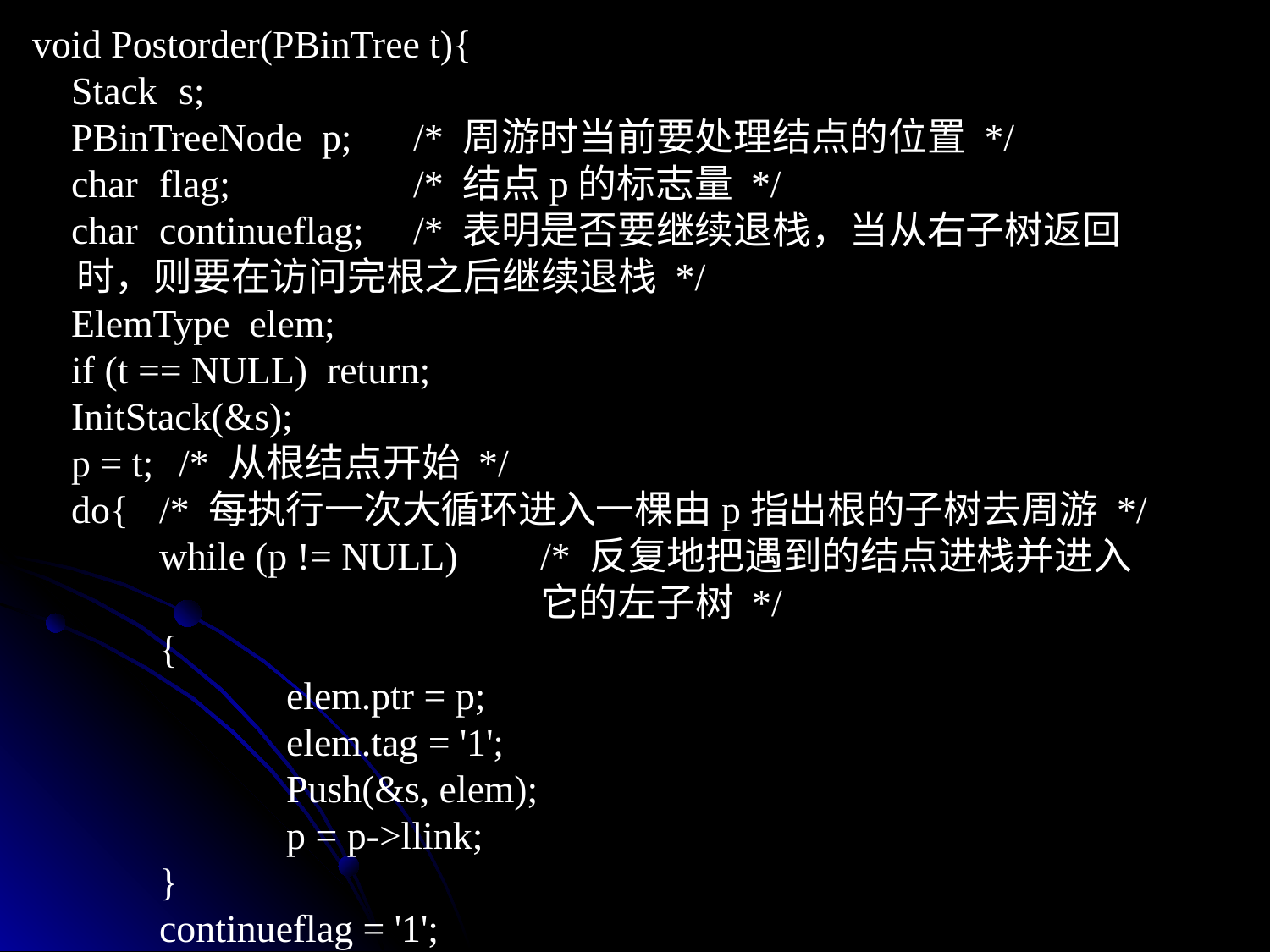

void Postorder(PBinTree t){
    Stack	  s;
    PBinTreeNode  p;	/* 周游时当前要处理结点的位置 */
    char 	flag;  		/* 结点p的标志量 */
    char  	continueflag; 	/* 表明是否要继续退栈，当从右子树返回
    时，则要在访问完根之后继续退栈 */
    ElemType  elem;
    if (t == NULL)  return;
    InitStack(&s);
    p = t;	  /* 从根结点开始 */
    do{	/* 每执行一次大循环进入一棵由p指出根的子树去周游 */
	while (p != NULL)	/* 反复地把遇到的结点进栈并进入					它的左子树 */
	{
		elem.ptr = p;
		elem.tag = '1';
		Push(&s, elem);
	  	p = p->llink;
	}
  	continueflag = '1';